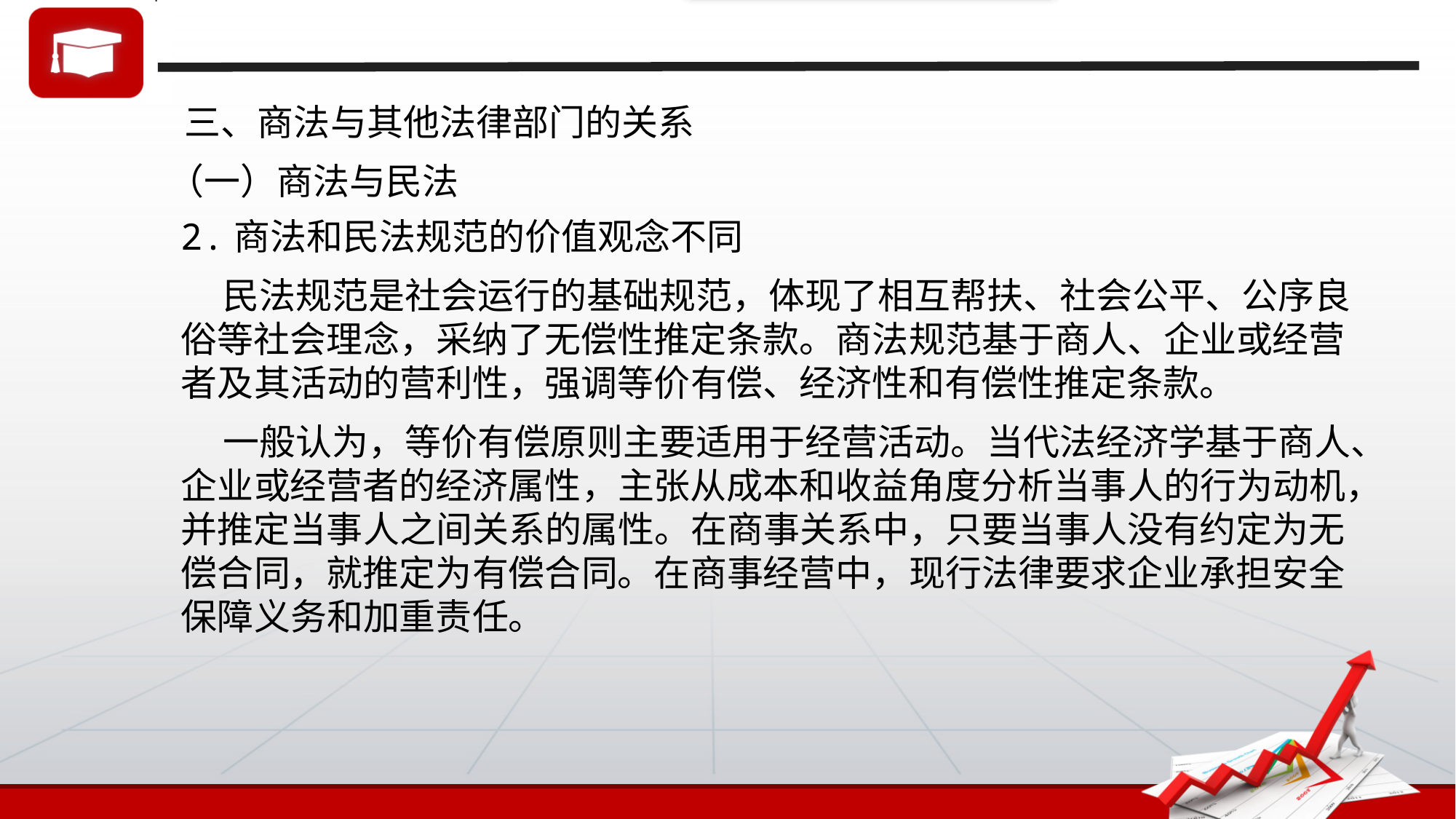

三、商法与其他法律部门的关系
（一）商法与民法
2.商法和民法规范的价值观念不同
    民法规范是社会运行的基础规范，体现了相互帮扶、社会公平、公序良俗等社会理念，采纳了无偿性推定条款。商法规范基于商人、企业或经营者及其活动的营利性，强调等价有偿、经济性和有偿性推定条款。
    一般认为，等价有偿原则主要适用于经营活动。当代法经济学基于商人、企业或经营者的经济属性，主张从成本和收益角度分析当事人的行为动机，并推定当事人之间关系的属性。在商事关系中，只要当事人没有约定为无偿合同，就推定为有偿合同。在商事经营中，现行法律要求企业承担安全保障义务和加重责任。